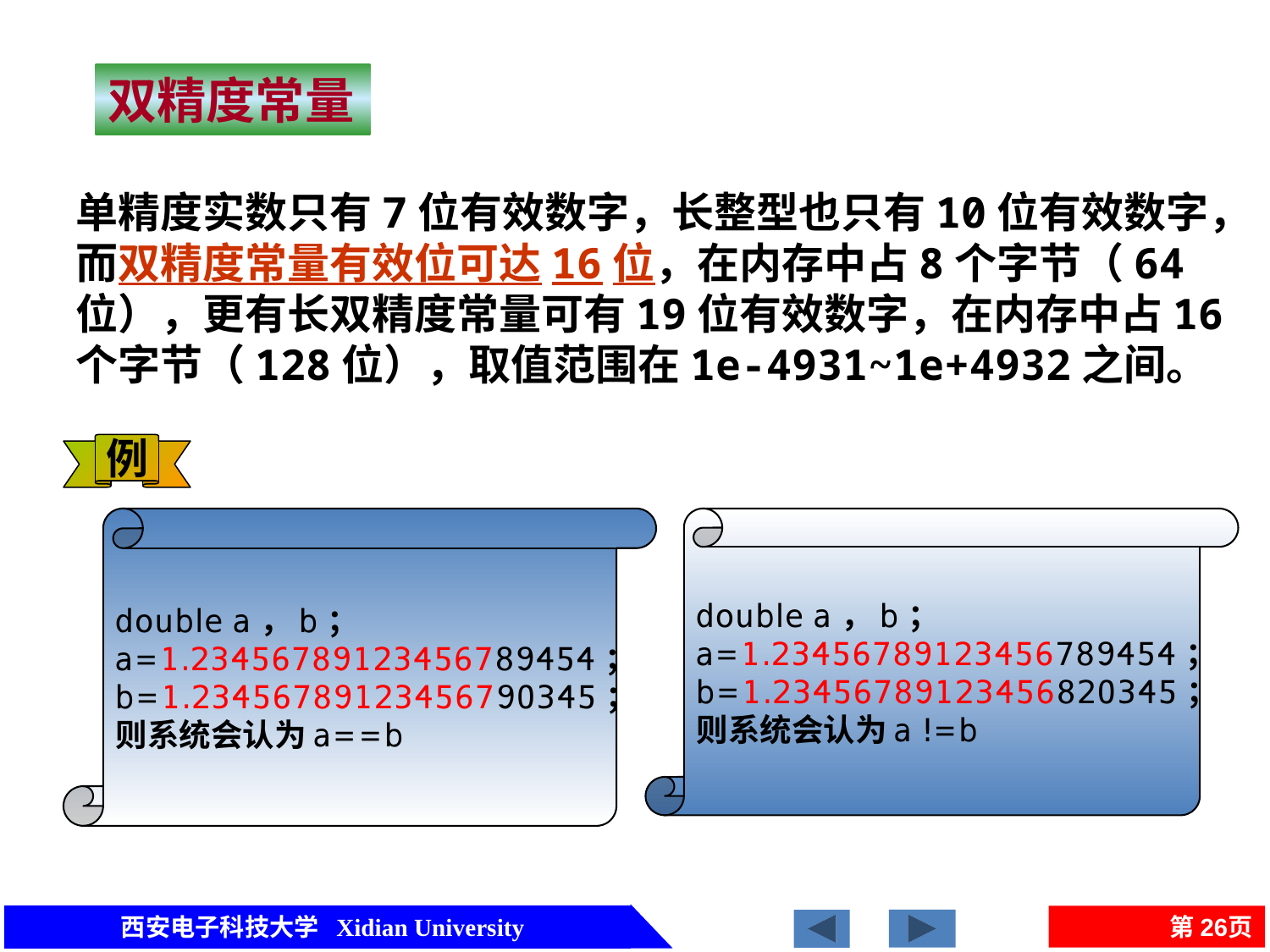

双精度常量
单精度实数只有7位有效数字，长整型也只有10位有效数字，而双精度常量有效位可达16位，在内存中占8个字节（64位），更有长双精度常量可有19位有效数字，在内存中占16个字节（128位），取值范围在1e-4931~1e+4932之间。
例
double a，b；
a=1.23456789123456789454；
b=1.23456789123456790345；
则系统会认为a==b
double a，b；
a=1.23456789123456789454；
b=1.23456789123456820345；
则系统会认为a !=b